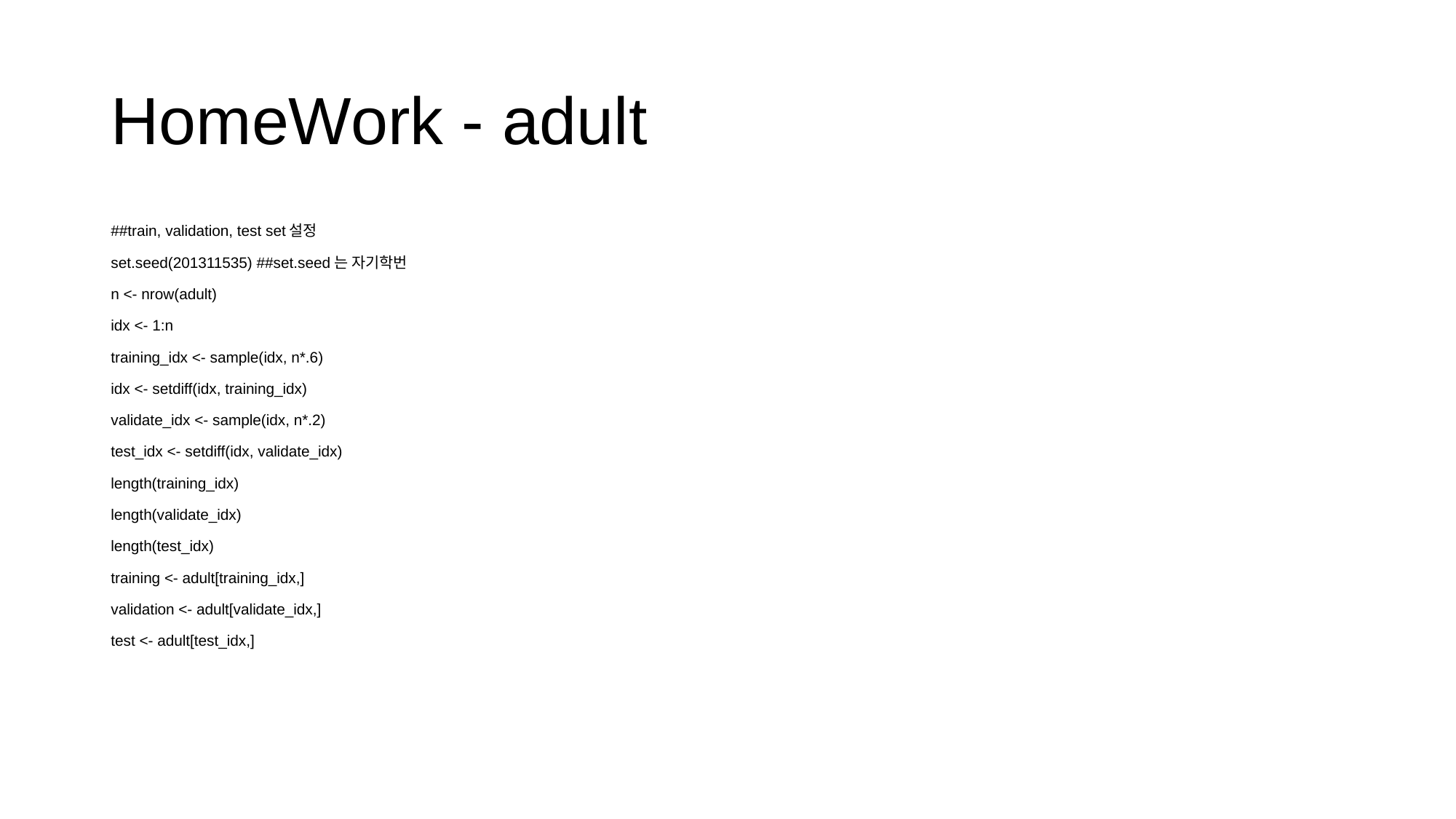

# HomeWork - adult
##train, validation, test set설정
set.seed(201311535) ##set.seed는 자기학번
n <- nrow(adult)
idx <- 1:n
training_idx <- sample(idx, n*.6)
idx <- setdiff(idx, training_idx)
validate_idx <- sample(idx, n*.2)
test_idx <- setdiff(idx, validate_idx)
length(training_idx)
length(validate_idx)
length(test_idx)
training <- adult[training_idx,]
validation <- adult[validate_idx,]
test <- adult[test_idx,]